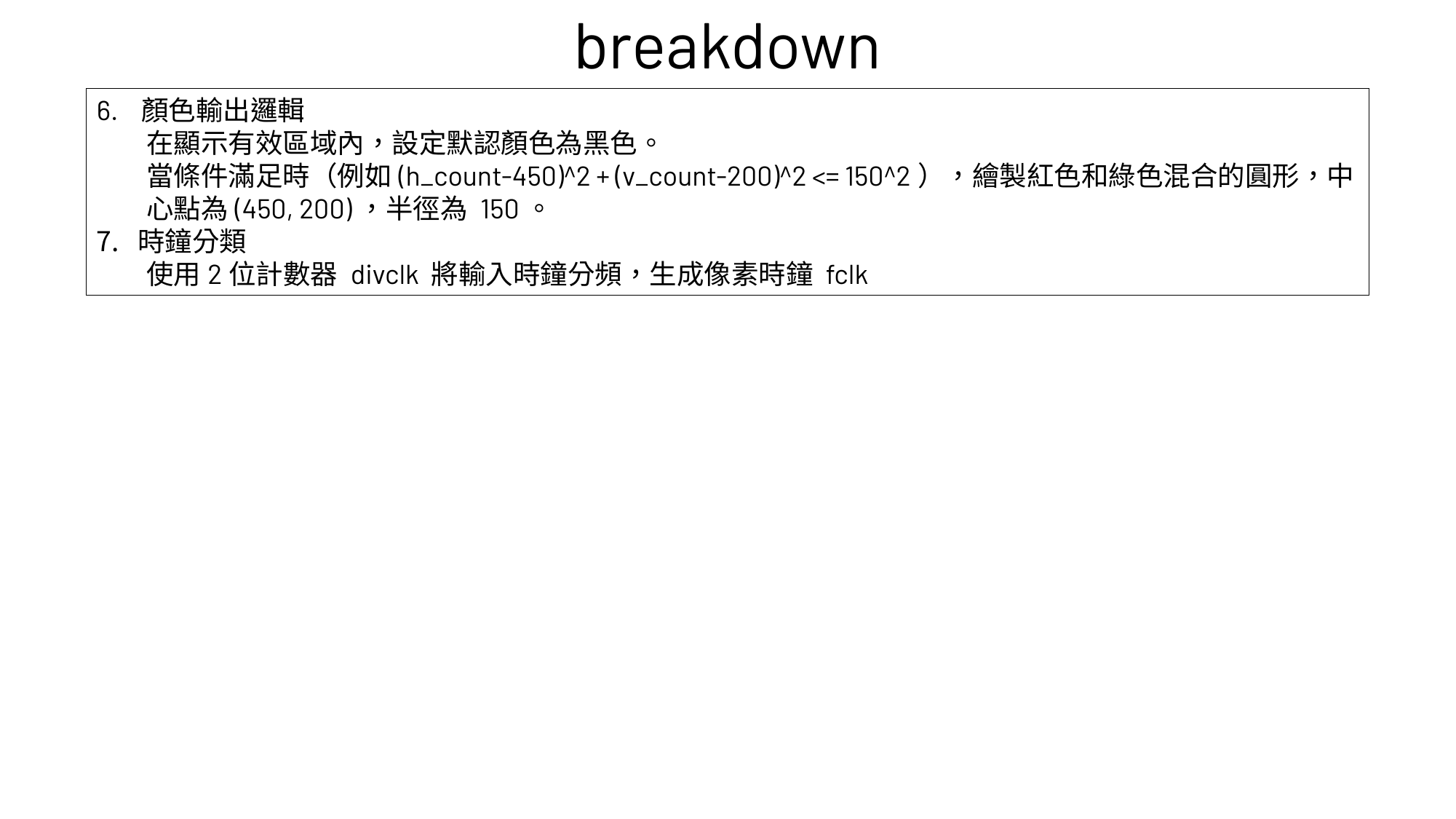

# breakdown
6.   顏色輸出邏輯
       在顯示有效區域內，設定默認顏色為黑色。
       當條件滿足時（例如(h_count-450)^2 + (v_count-200)^2 <= 150^2），繪製紅色和綠色混合的圓形，中
       心點為(450, 200)，半徑為 150。
時鐘分類
       使用2位計數器 divclk 將輸入時鐘分頻，生成像素時鐘 fclk